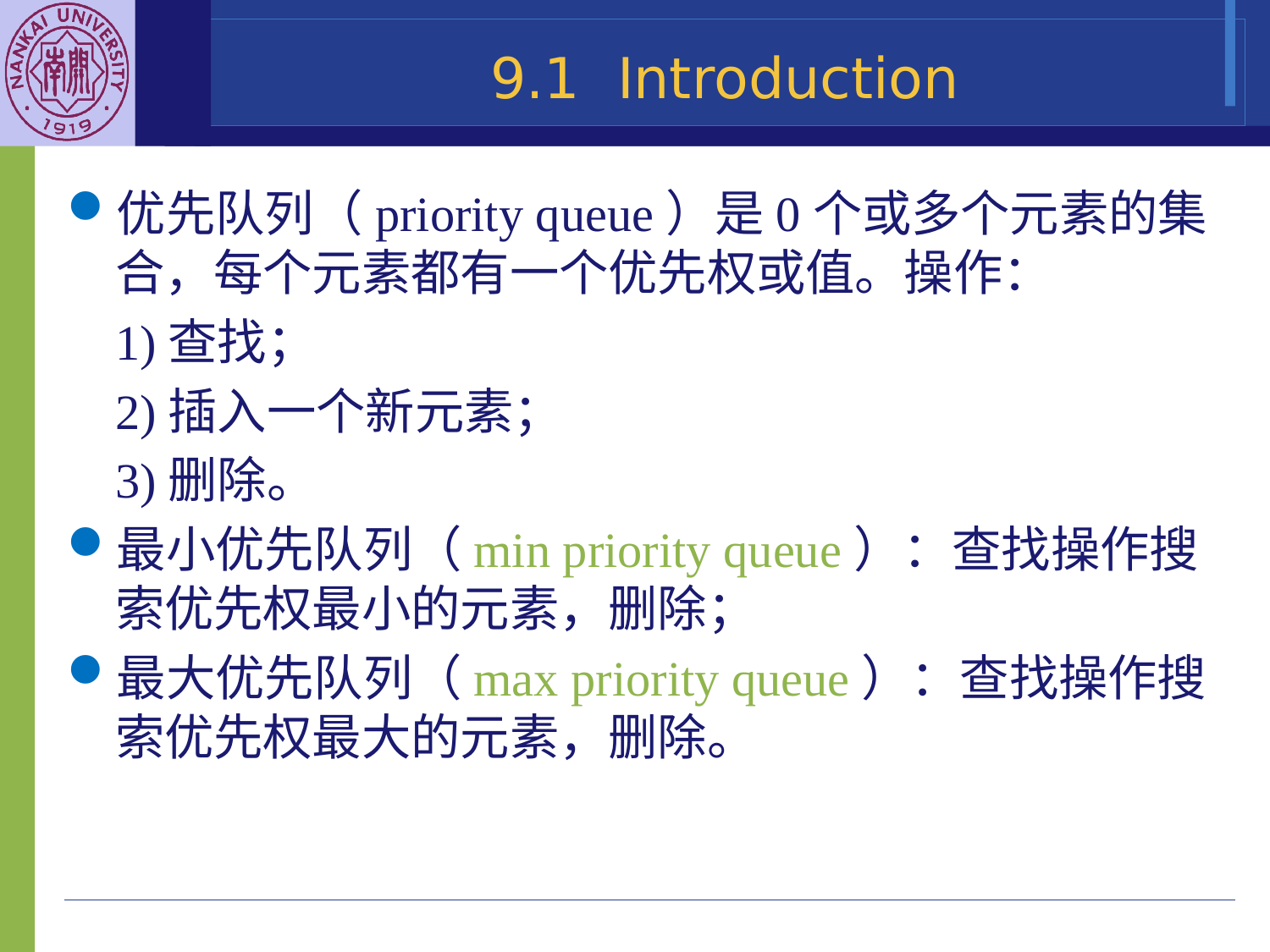

9.1	Introduction
优先队列（priority queue）是0个或多个元素的集合，每个元素都有一个优先权或值。操作：
	1)查找；
	2)插入一个新元素；
	3)删除。
最小优先队列（min priority queue）：查找操作搜索优先权最小的元素，删除；
最大优先队列（max priority queue）：查找操作搜索优先权最大的元素，删除。
4